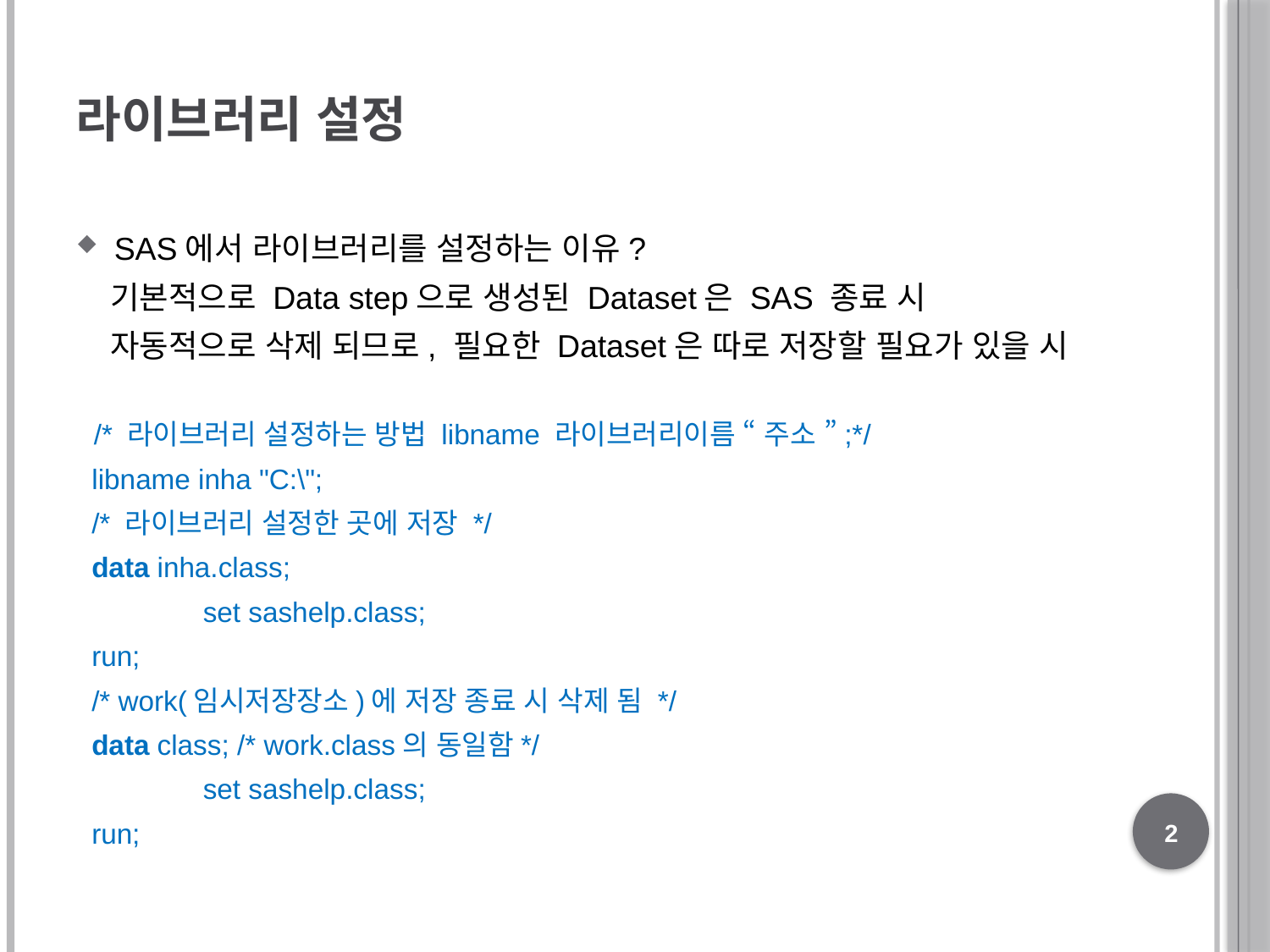

# 라이브러리 설정
SAS에서 라이브러리를 설정하는 이유?
   기본적으로 Data step으로 생성된 Dataset은 SAS 종료 시
   자동적으로 삭제 되므로, 필요한 Dataset은 따로 저장할 필요가 있을 시
  /* 라이브러리 설정하는 방법 libname 라이브러리이름 “ 주소 ”;*/
  libname inha "C:\";
  /* 라이브러리 설정한 곳에 저장 */
  data inha.class;
	set sashelp.class;
  run;
  /* work(임시저장장소)에 저장 종료 시 삭제 됨 */
  data class; /* work.class의 동일함*/
	set sashelp.class;
  run;

2